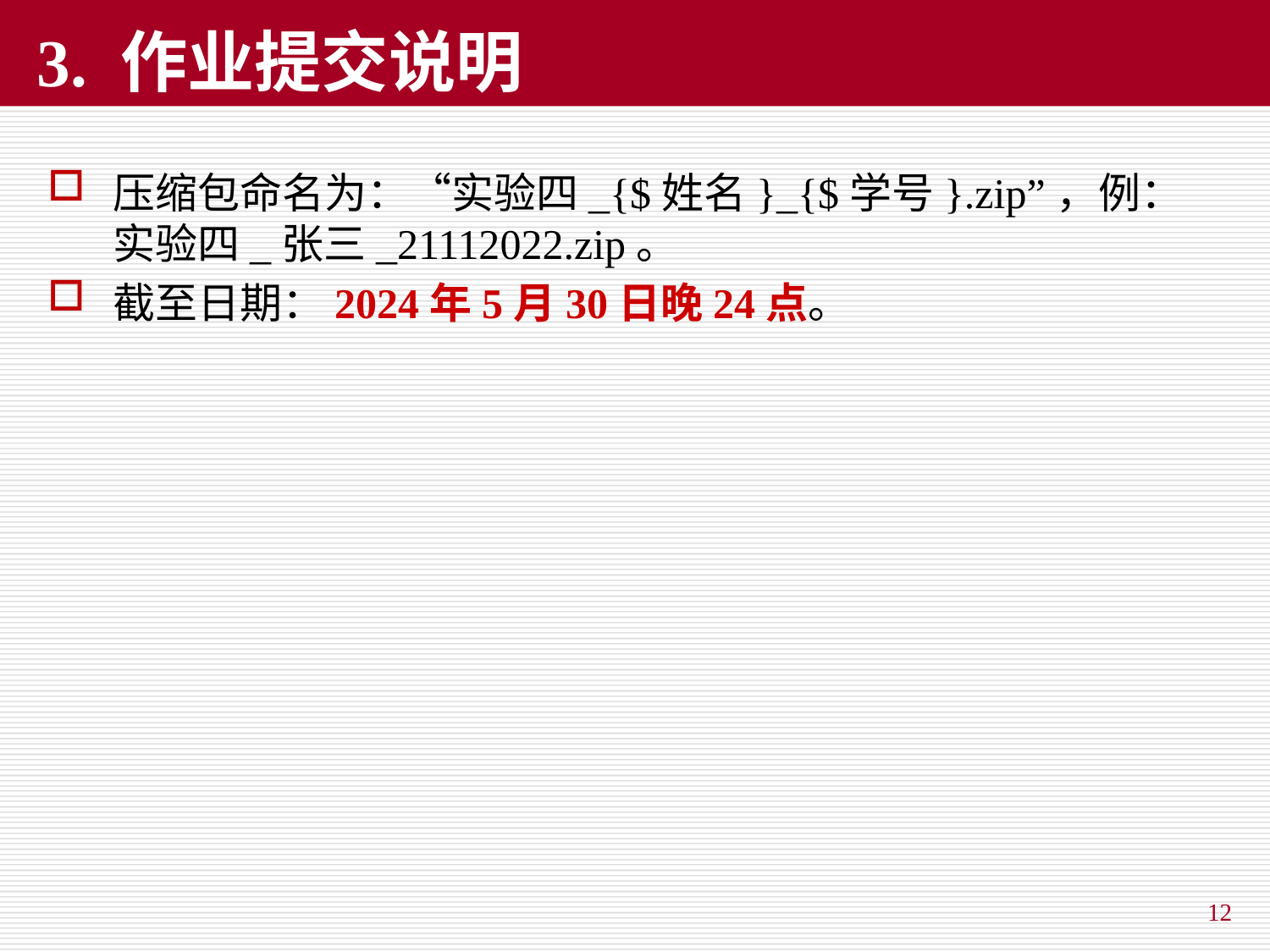

# 3. 作业提交说明
压缩包命名为：“实验四_{$姓名}_{$学号}.zip”，例：实验四_张三_21112022.zip。
截至日期：2024年5月30日晚24点。
12